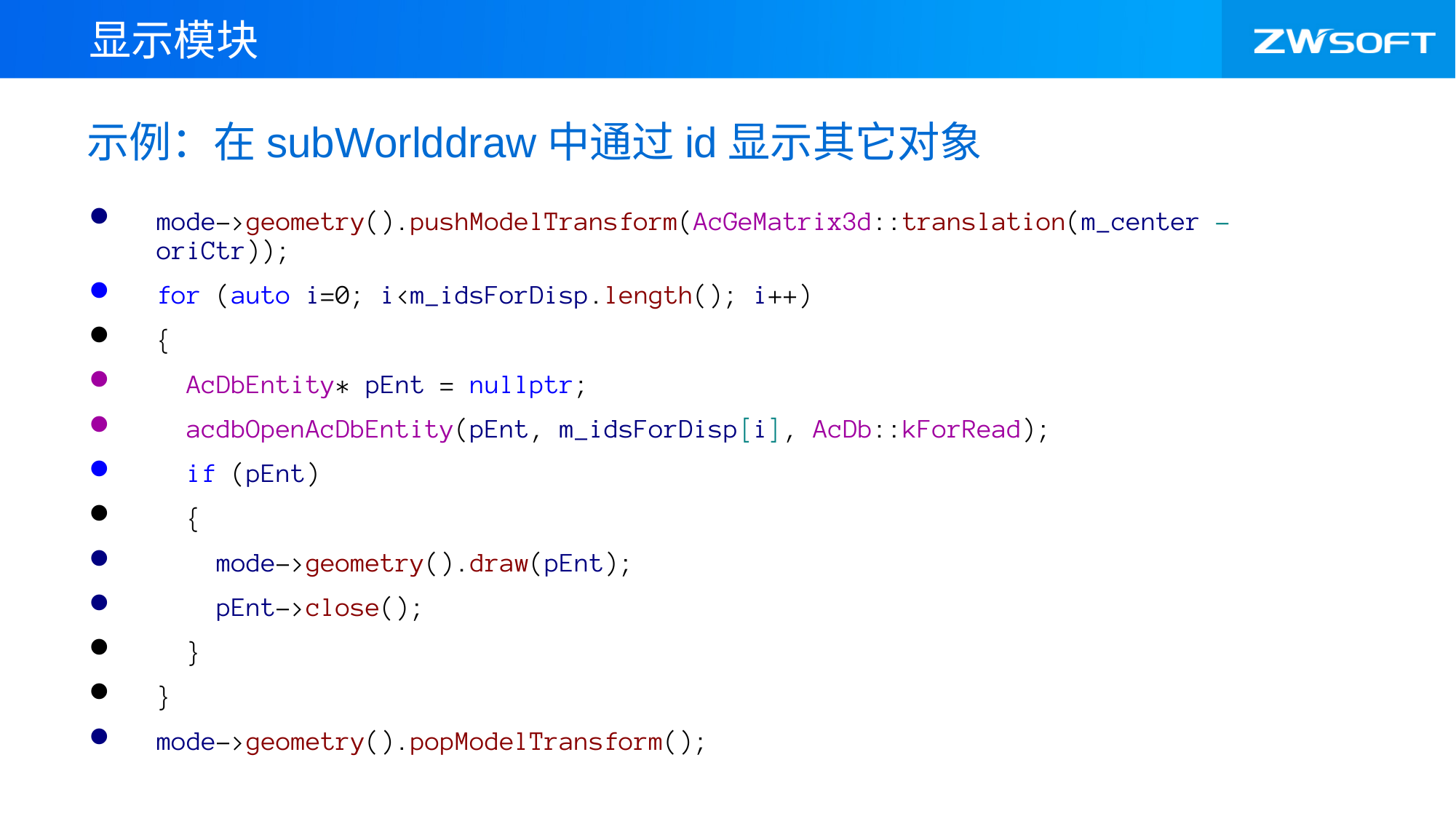

显示模块
# 示例：在subWorlddraw中通过id显示其它对象
mode->geometry().pushModelTransform(AcGeMatrix3d::translation(m_center - oriCtr));
for (auto i=0; i<m_idsForDisp.length(); i++)
{
  AcDbEntity* pEnt = nullptr;
  acdbOpenAcDbEntity(pEnt, m_idsForDisp[i], AcDb::kForRead);
  if (pEnt)
  {
    mode->geometry().draw(pEnt);
    pEnt->close();
  }
}
mode->geometry().popModelTransform();